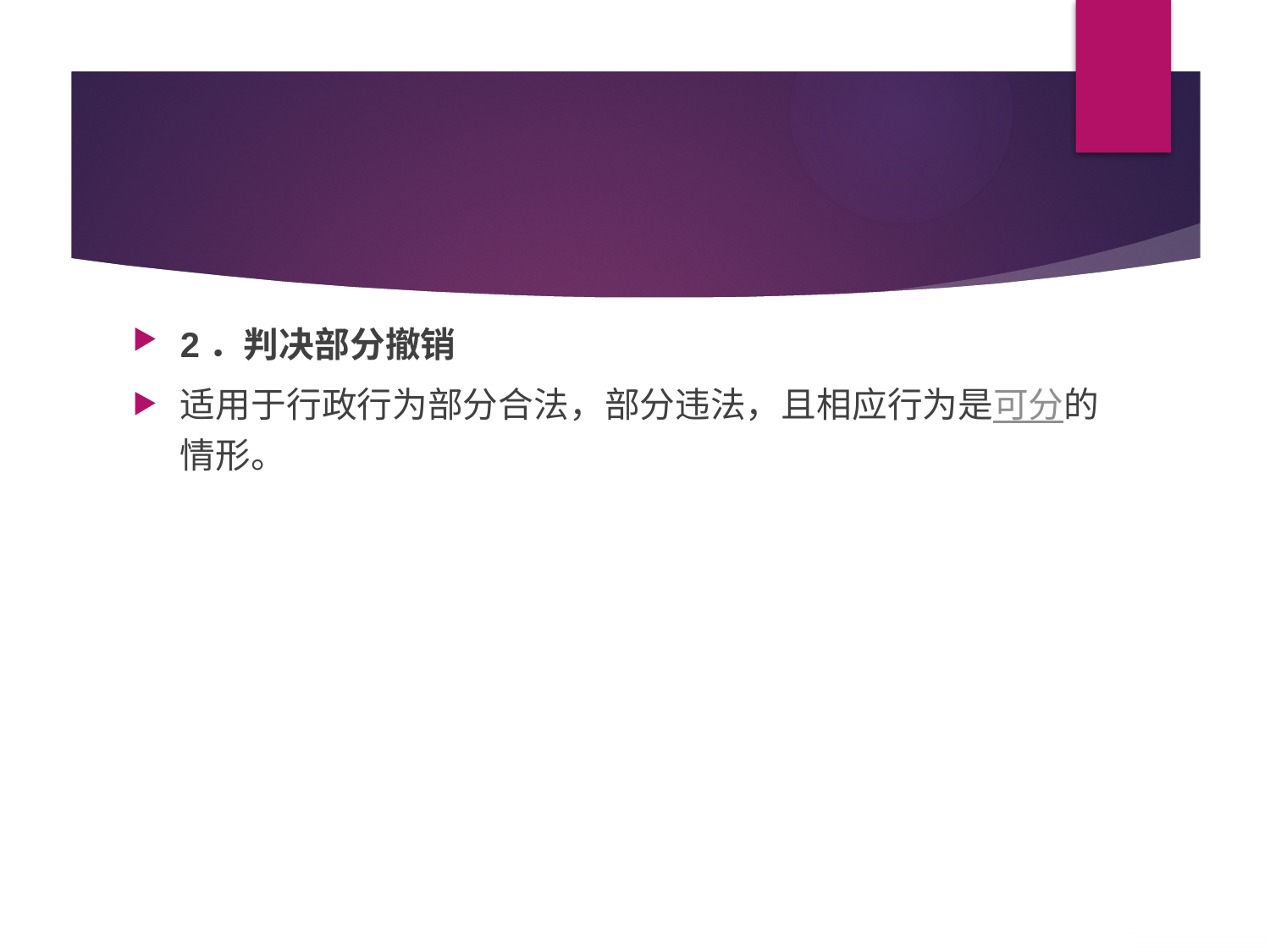

#
2．判决部分撤销
适用于行政行为部分合法，部分违法，且相应行为是可分的情形。